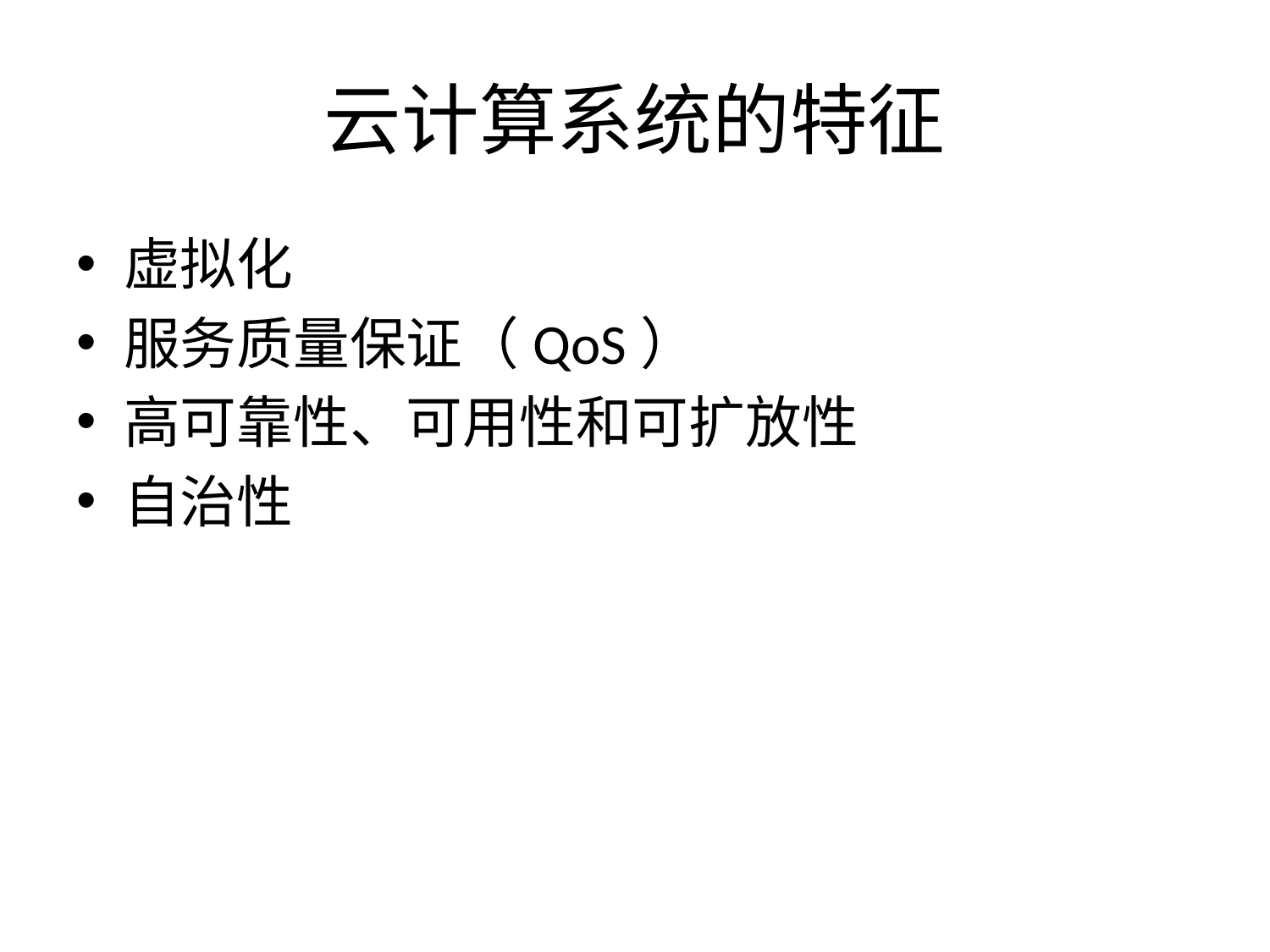

# 云计算系统的特征
虚拟化
服务质量保证（QoS）
高可靠性、可用性和可扩放性
自治性